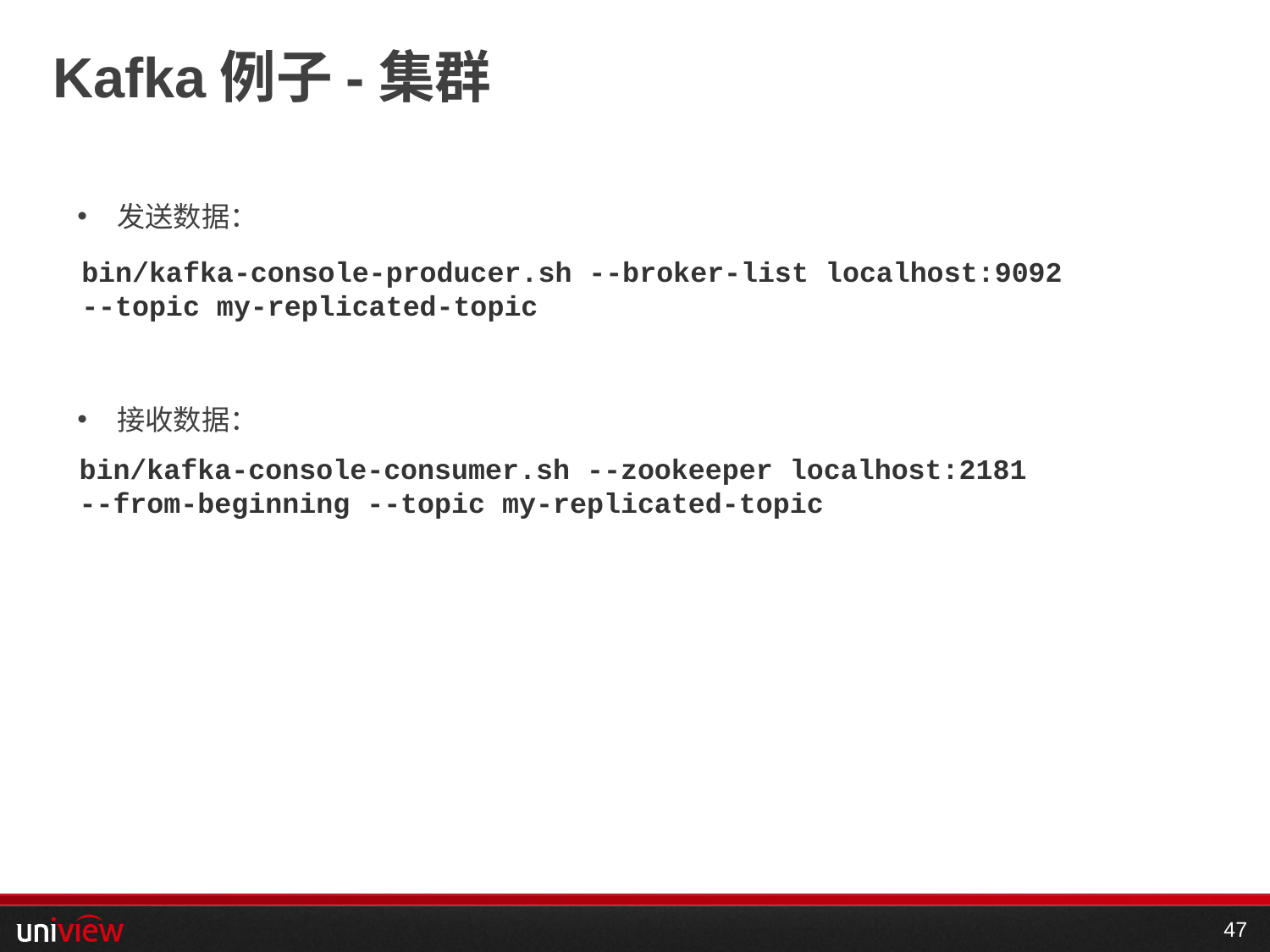

# Kafka例子-集群
发送数据：

接收数据：

bin/kafka-console-producer.sh --broker-list localhost:9092
--topic my-replicated-topic
bin/kafka-console-consumer.sh --zookeeper localhost:2181
--from-beginning --topic my-replicated-topic